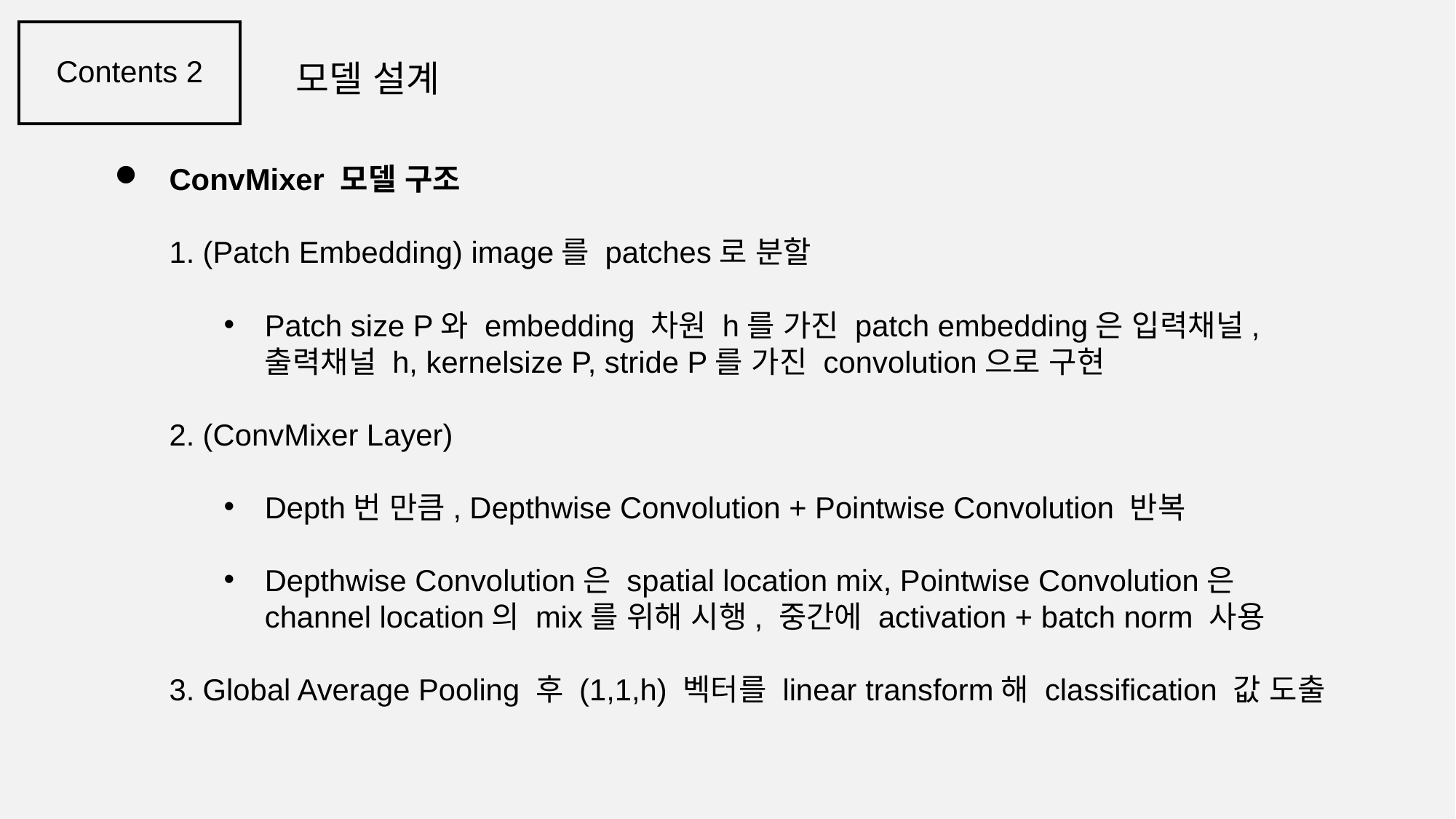

Contents 2
모델 설계
ConvMixer 모델 구조
1. (Patch Embedding) image를 patches로 분할
Patch size P와 embedding 차원 h를 가진 patch embedding은 입력채널, 출력채널 h, kernelsize P, stride P를 가진 convolution으로 구현
2. (ConvMixer Layer)
Depth번 만큼, Depthwise Convolution + Pointwise Convolution 반복
Depthwise Convolution은 spatial location mix, Pointwise Convolution은 channel location의 mix를 위해 시행, 중간에 activation + batch norm 사용
3. Global Average Pooling 후 (1,1,h) 벡터를 linear transform해 classification 값 도출